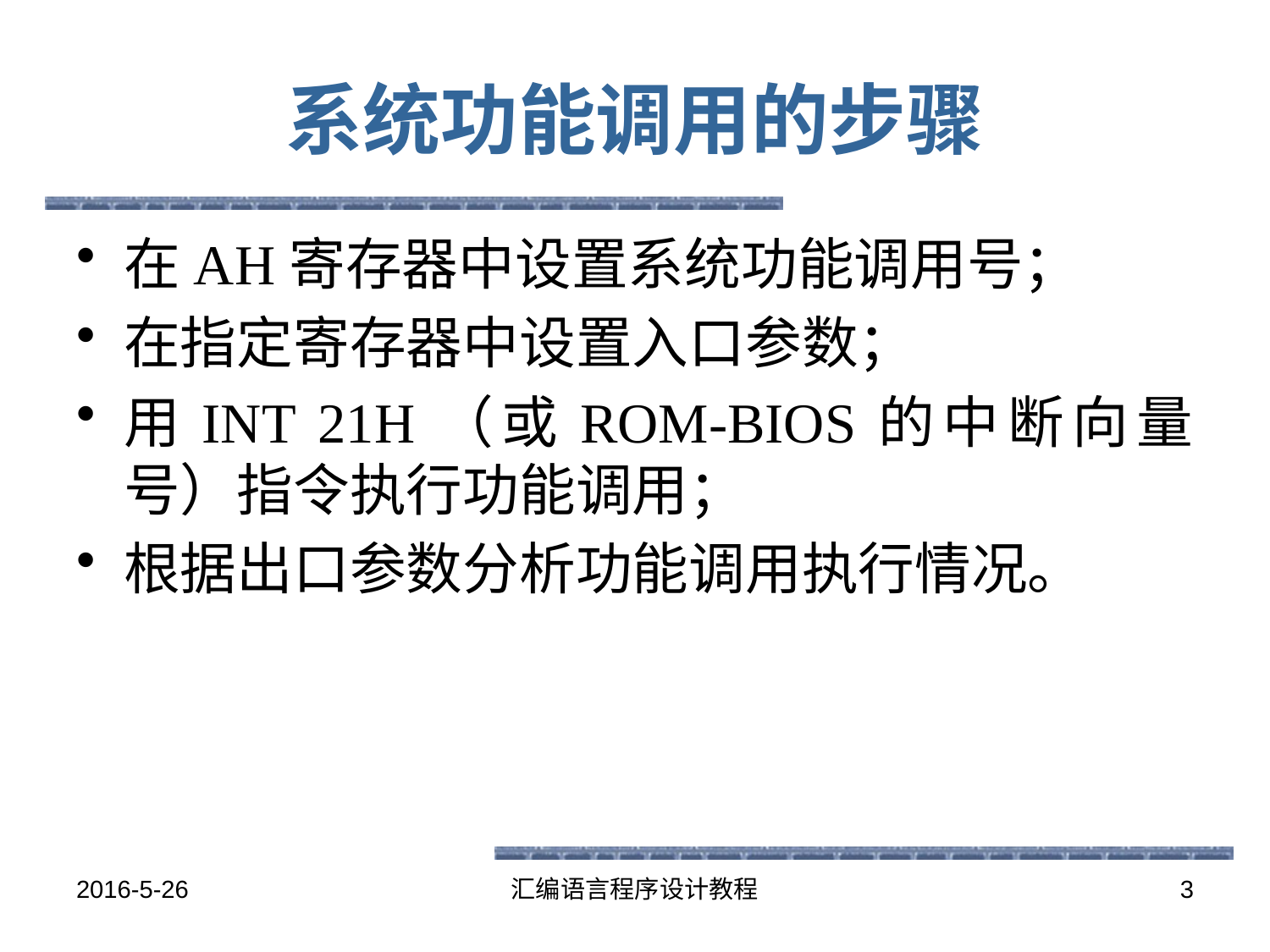

# 系统功能调用的步骤
在AH寄存器中设置系统功能调用号；
在指定寄存器中设置入口参数；
用INT 21H（或ROM-BIOS的中断向量号）指令执行功能调用；
根据出口参数分析功能调用执行情况。
2016-5-26
汇编语言程序设计教程
3